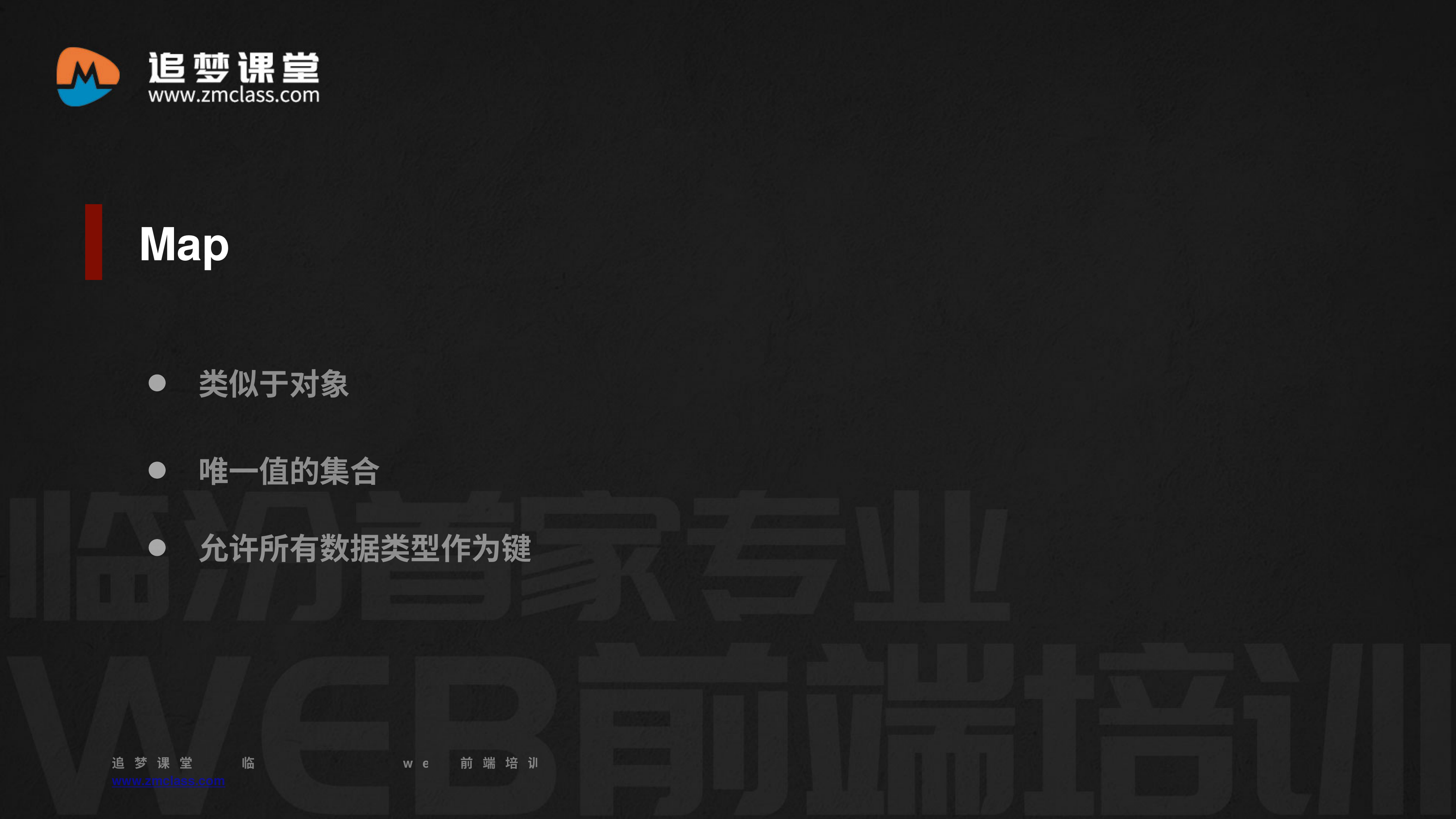

Map
类似于对象

唯一值的集合

允许所有数据类型作为键

追梦课堂   临汾首家专业的web前端培训机构                                                          www.zmclass.com
13